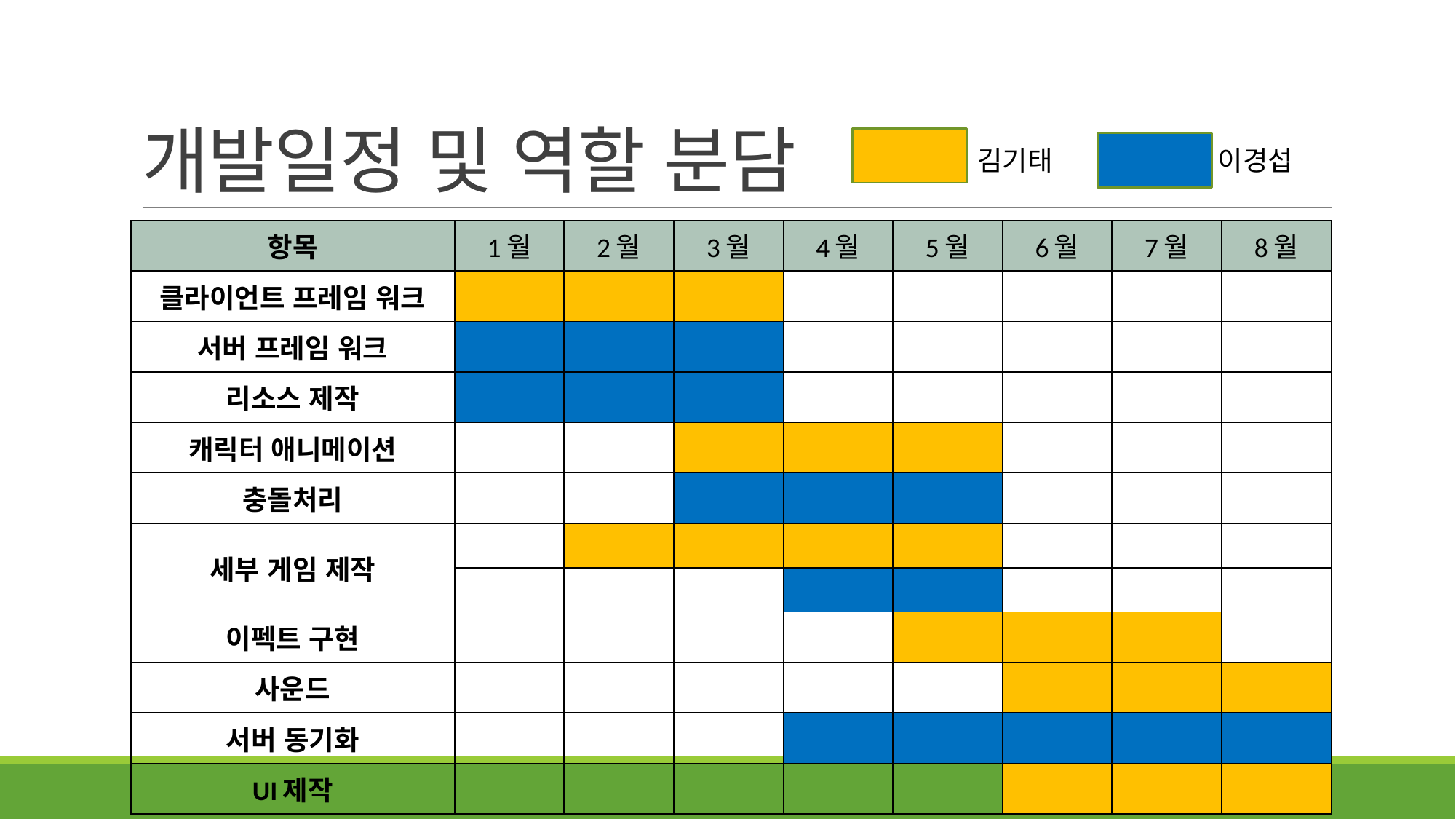

# 개발일정 및 역할 분담

이경섭
김기태
| 항목 | 1월 | 2월 | 3월 | 4월 | 5월 | 6월 | 7월 | 8월 |
| --- | --- | --- | --- | --- | --- | --- | --- | --- |
| 클라이언트 프레임 워크 |  |  |  |  |  |  |  |  |
| 서버 프레임 워크 |  |  |  |  |  |  |  |  |
| 리소스 제작 |  |  |  |  |  |  |  |  |
| 캐릭터 애니메이션 |  |  |  |  |  |  |  |  |
| 충돌처리 |  |  |  |  |  |  |  |  |
| 세부 게임 제작 |  |  |  |  |  |  |  |  |
|  |  |  |  |  |  |  |  |  |
| 이펙트 구현 |  |  |  |  |  |  |  |  |
| 사운드 |  |  |  |  |  |  |  |  |
| 서버 동기화 |  |  |  |  |  |  |  |  |
| UI제작 |  |  |  |  |  |  |  |  |
12